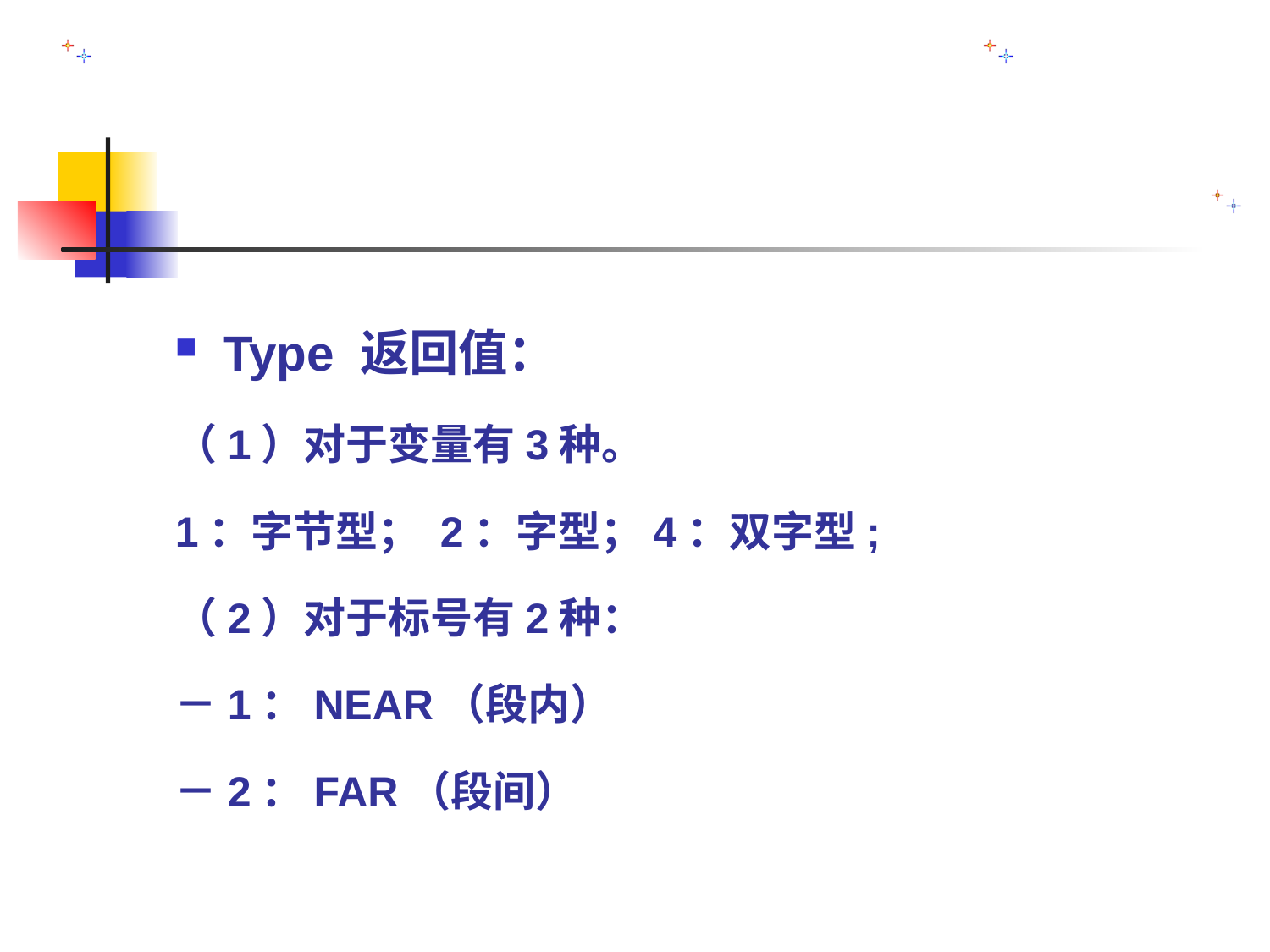

#
Type 返回值：
（1）对于变量有3种。
1：字节型； 2：字型；4：双字型;
（2）对于标号有2种：
－1：NEAR（段内）
－2：FAR（段间）
24